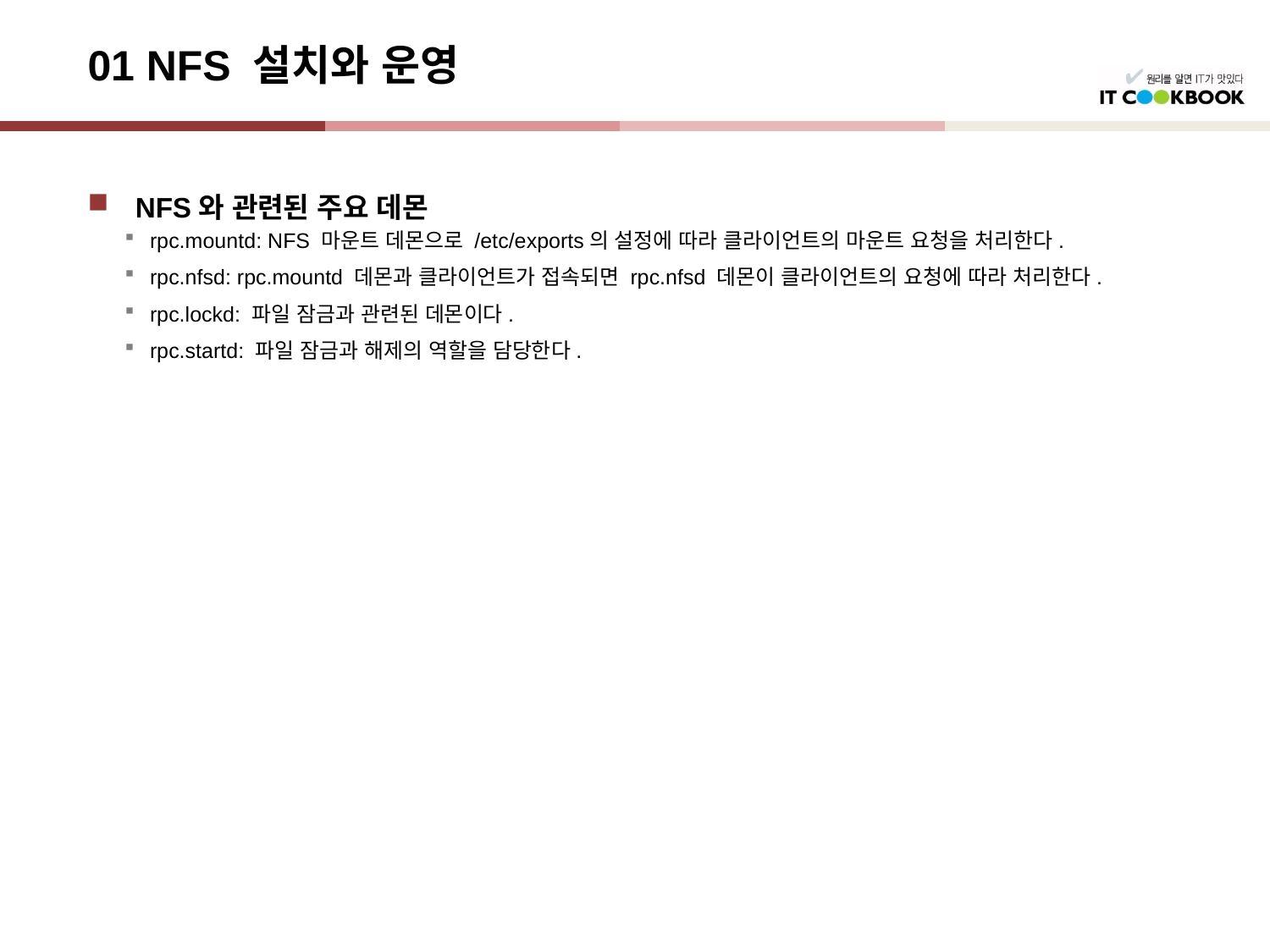

# 01 NFS 설치와 운영
NFS와 관련된 주요 데몬
rpc.mountd: NFS 마운트 데몬으로 /etc/exports의 설정에 따라 클라이언트의 마운트 요청을 처리한다.
rpc.nfsd: rpc.mountd 데몬과 클라이언트가 접속되면 rpc.nfsd 데몬이 클라이언트의 요청에 따라 처리한다.
rpc.lockd: 파일 잠금과 관련된 데몬이다.
rpc.startd: 파일 잠금과 해제의 역할을 담당한다.